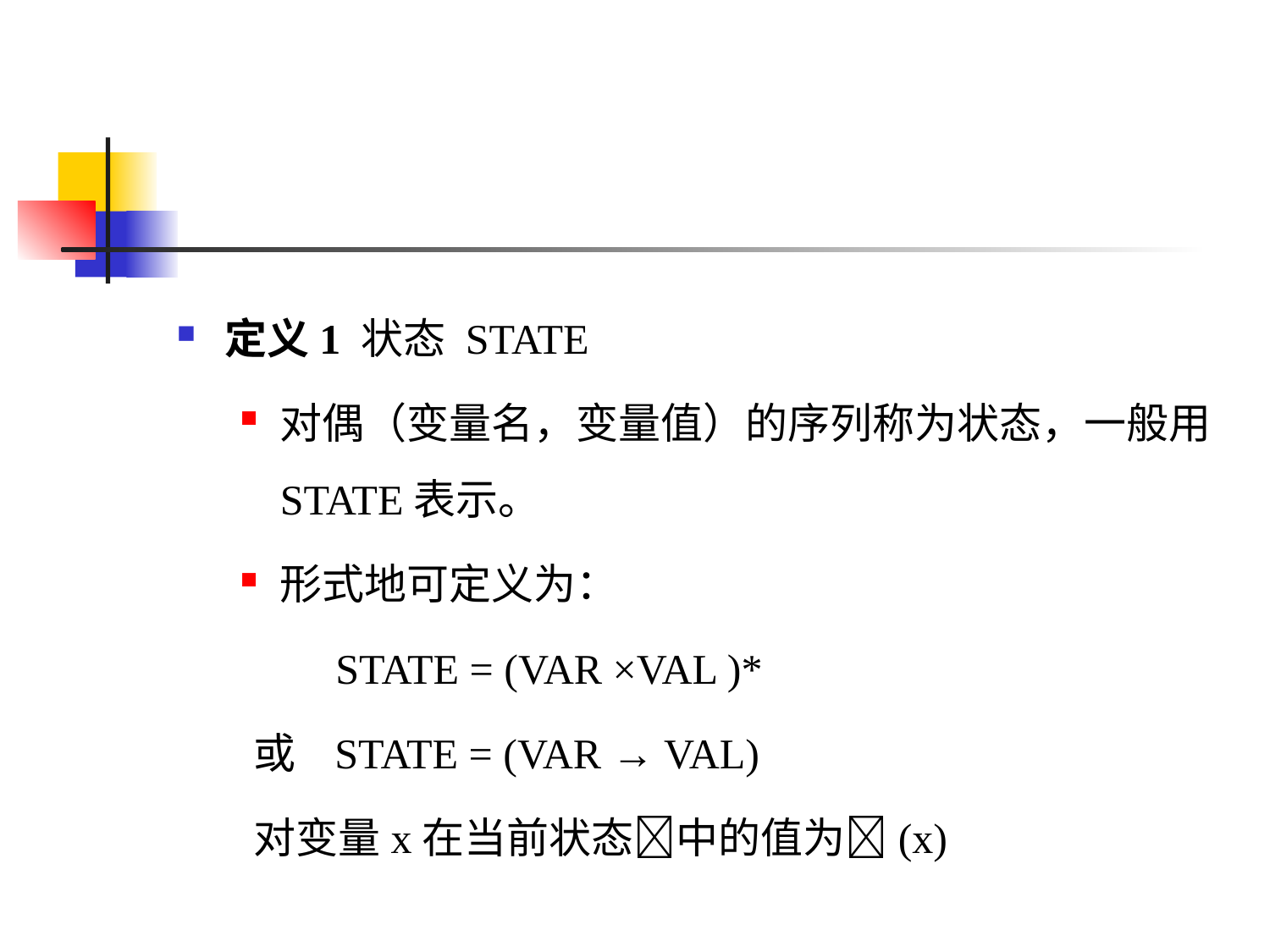

#
定义1 状态 STATE
对偶（变量名，变量值）的序列称为状态，一般用STATE表示。
形式地可定义为：
               STATE = (VAR ×VAL )*
       或   STATE = (VAR → VAL)
       对变量x在当前状态σ中的值为σ(x)